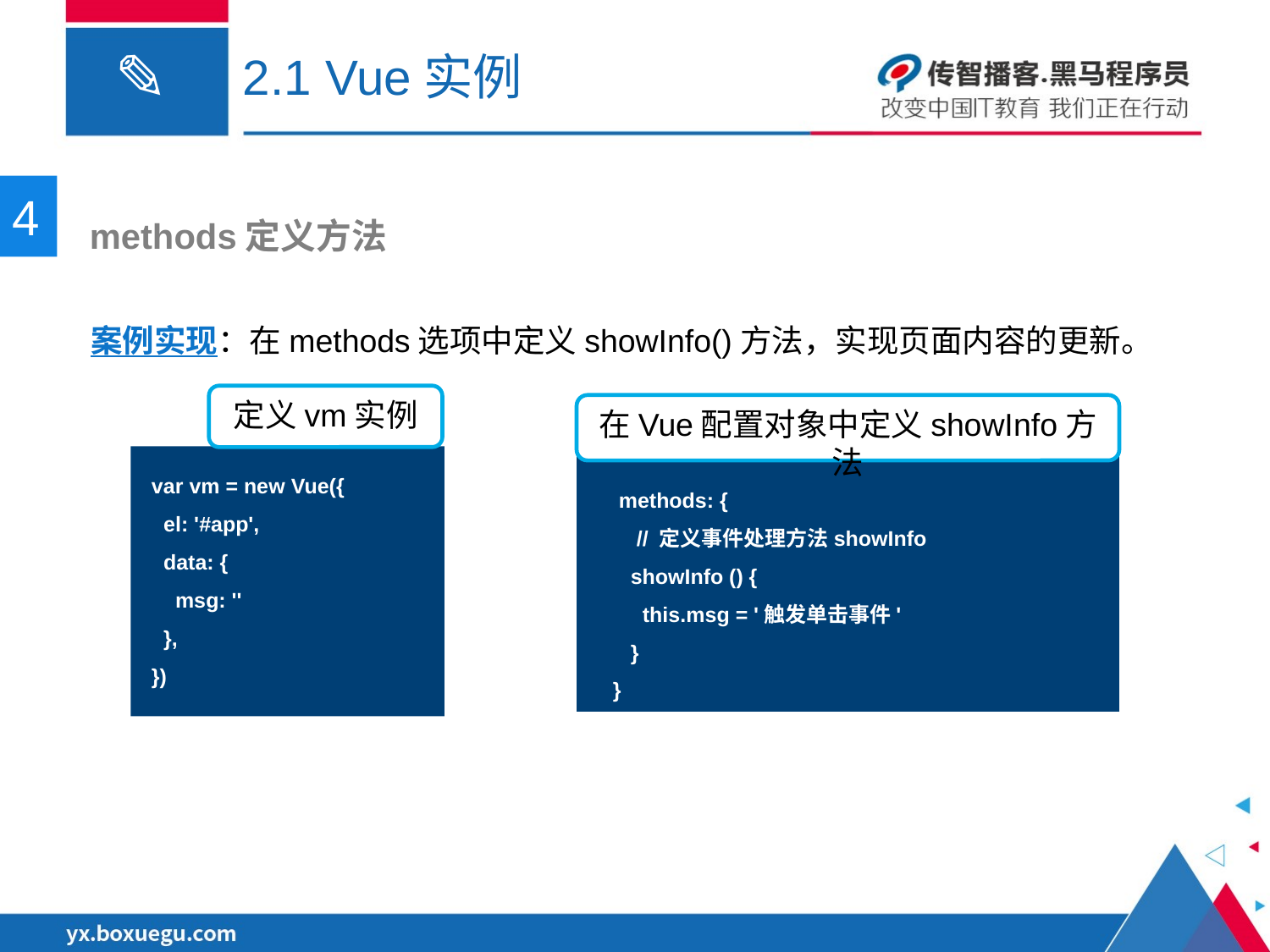

# 2.1 Vue实例

4
  methods定义方法
案例实现：在methods选项中定义showInfo()方法，实现页面内容的更新。
定义vm实例
在Vue配置对象中定义showInfo方法

var vm = new Vue({
  el: '#app',
  data: {
    msg: ''
  },
})

  methods: {
     // 定义事件处理方法showInfo
    showInfo () {
      this.msg = '触发单击事件'
    }
 }